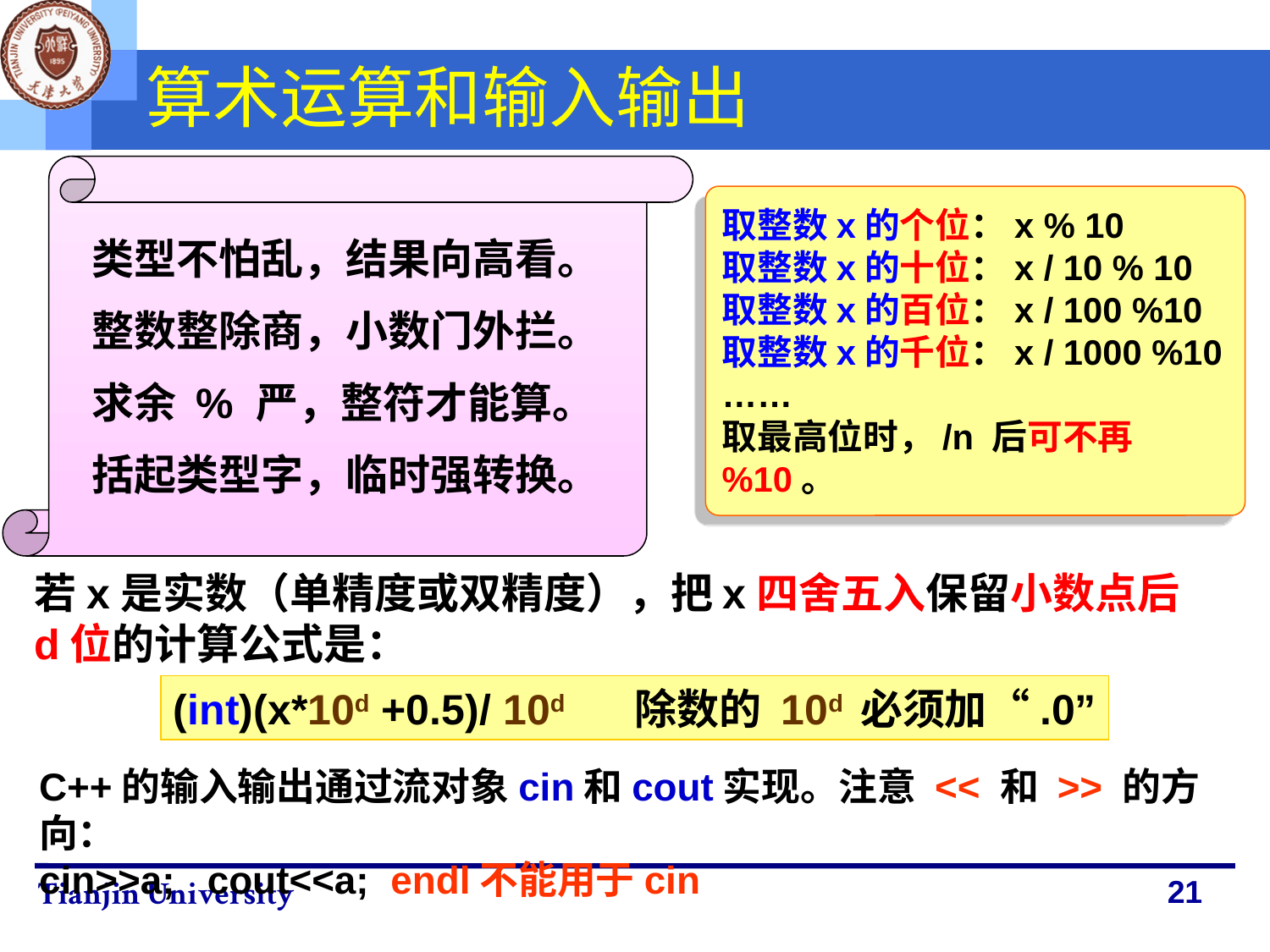

# 算术运算和输入输出

类型不怕乱，结果向高看。
整数整除商，小数门外拦。
求余 % 严，整符才能算。
括起类型字，临时强转换。
取整数x的个位：x % 10
取整数x的十位：x / 10 % 10
取整数x的百位：x / 100 %10
取整数x的千位：x / 1000 %10
……
取最高位时，/n 后可不再 %10。
若x是实数（单精度或双精度），把x四舍五入保留小数点后d位的计算公式是：
(int)(x*10d +0.5)/ 10d     除数的 10d 必须加“.0”
C++的输入输出通过流对象cin和cout实现。注意 << 和 >> 的方向：
cin>>a;   cout<<a;  endl不能用于cin